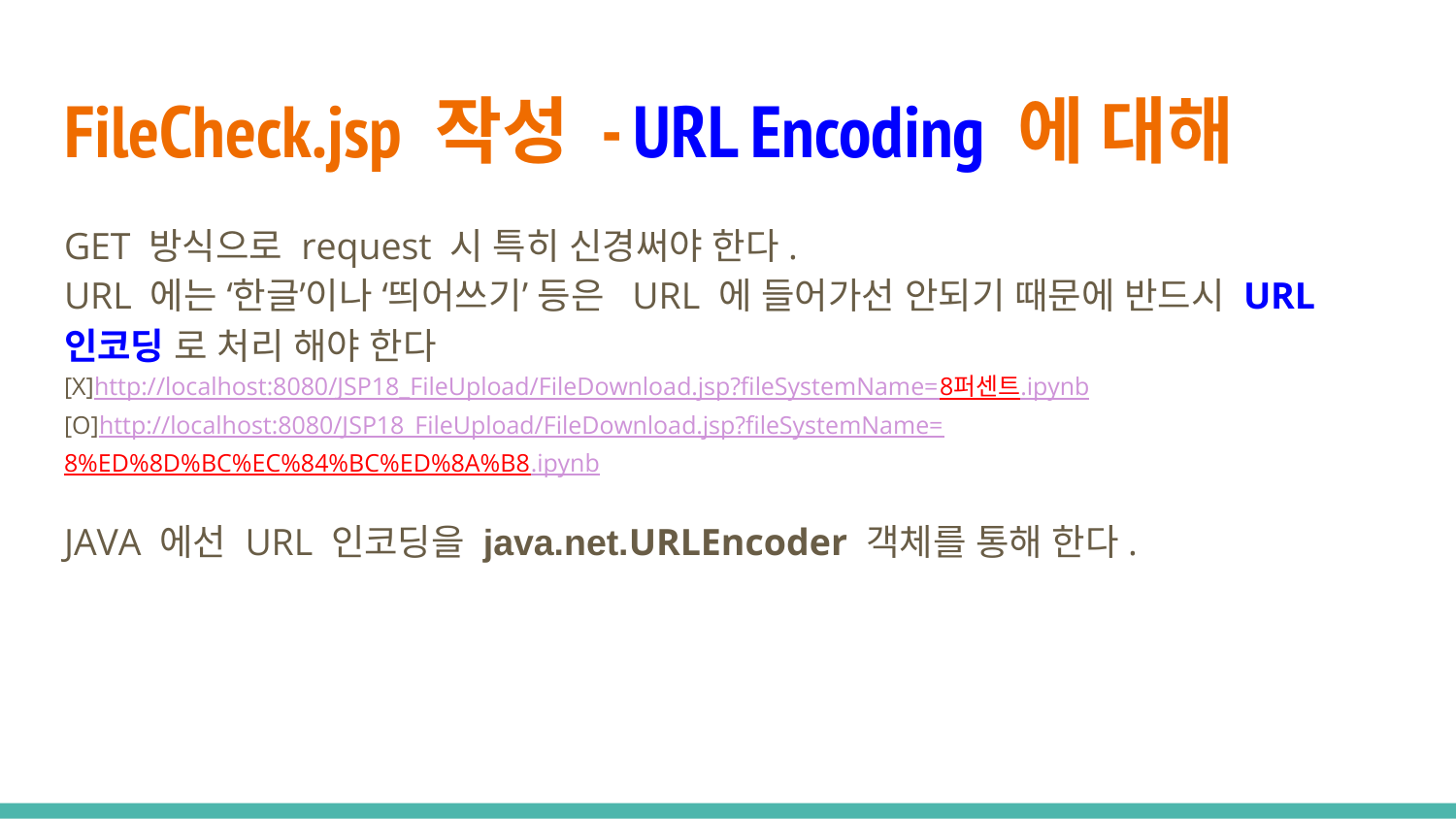

# FileCheck.jsp 작성 - URL Encoding 에 대해
GET 방식으로 request 시 특히 신경써야 한다.
URL 에는 ‘한글’이나 ‘띄어쓰기’ 등은  URL 에 들어가선 안되기 때문에 반드시 URL 인코딩 로 처리 해야 한다
[X]http://localhost:8080/JSP18_FileUpload/FileDownload.jsp?fileSystemName=8퍼센트.ipynb
[O]http://localhost:8080/JSP18_FileUpload/FileDownload.jsp?fileSystemName=8%ED%8D%BC%EC%84%BC%ED%8A%B8.ipynb
JAVA 에선 URL 인코딩을 java.net.URLEncoder 객체를 통해 한다.